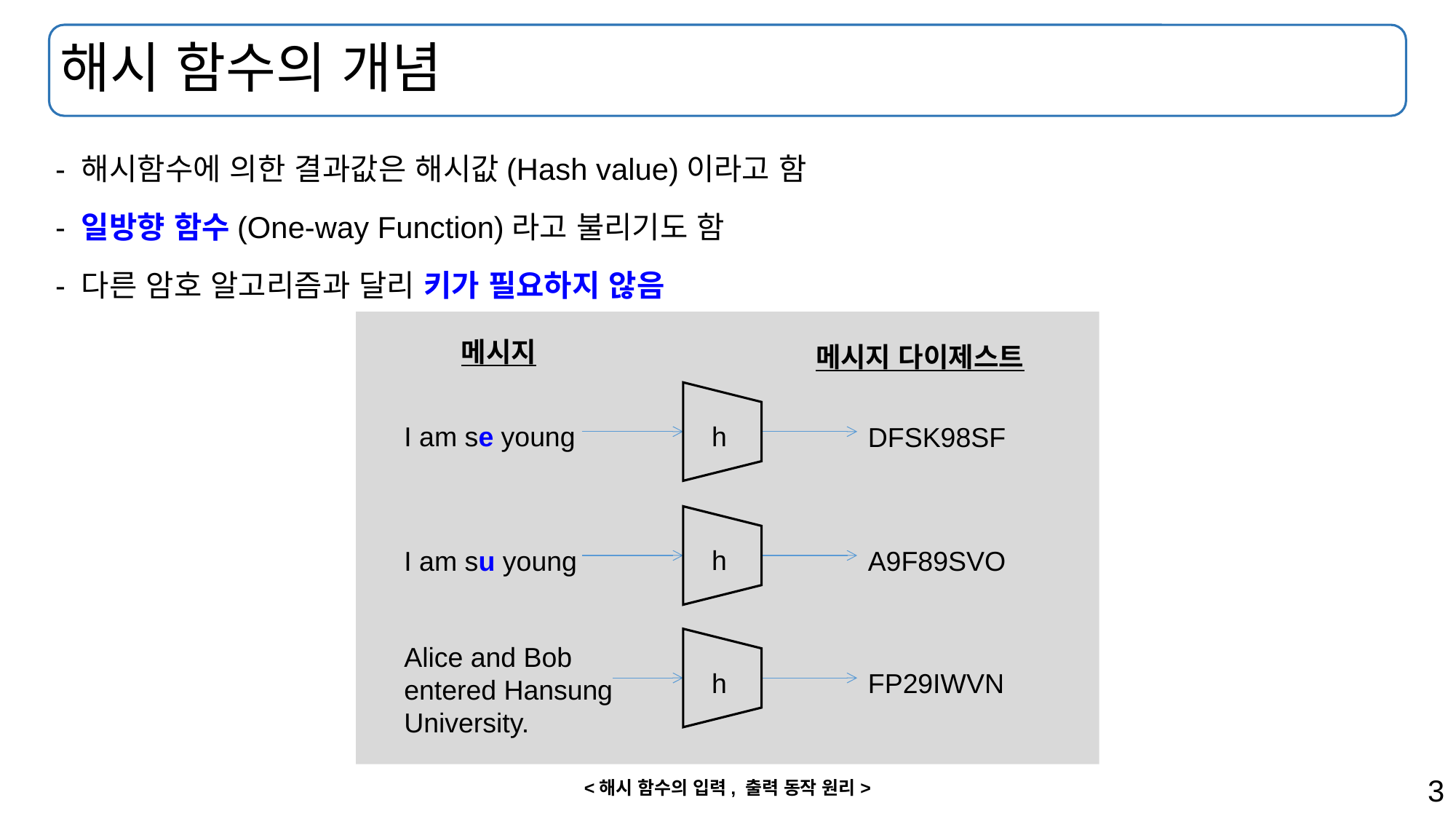

# 해시 함수의 개념
- 해시함수에 의한 결과값은 해시값(Hash value)이라고 함
- 일방향 함수(One-way Function)라고 불리기도 함
- 다른 암호 알고리즘과 달리 키가 필요하지 않음

메시지
메시지 다이제스트

h
I am se young
DFSK98SF

h
I am su young
A9F89SVO
Alice and Bob entered Hansung University.

h
FP29IWVN
<해시 함수의 입력, 출력 동작 원리>